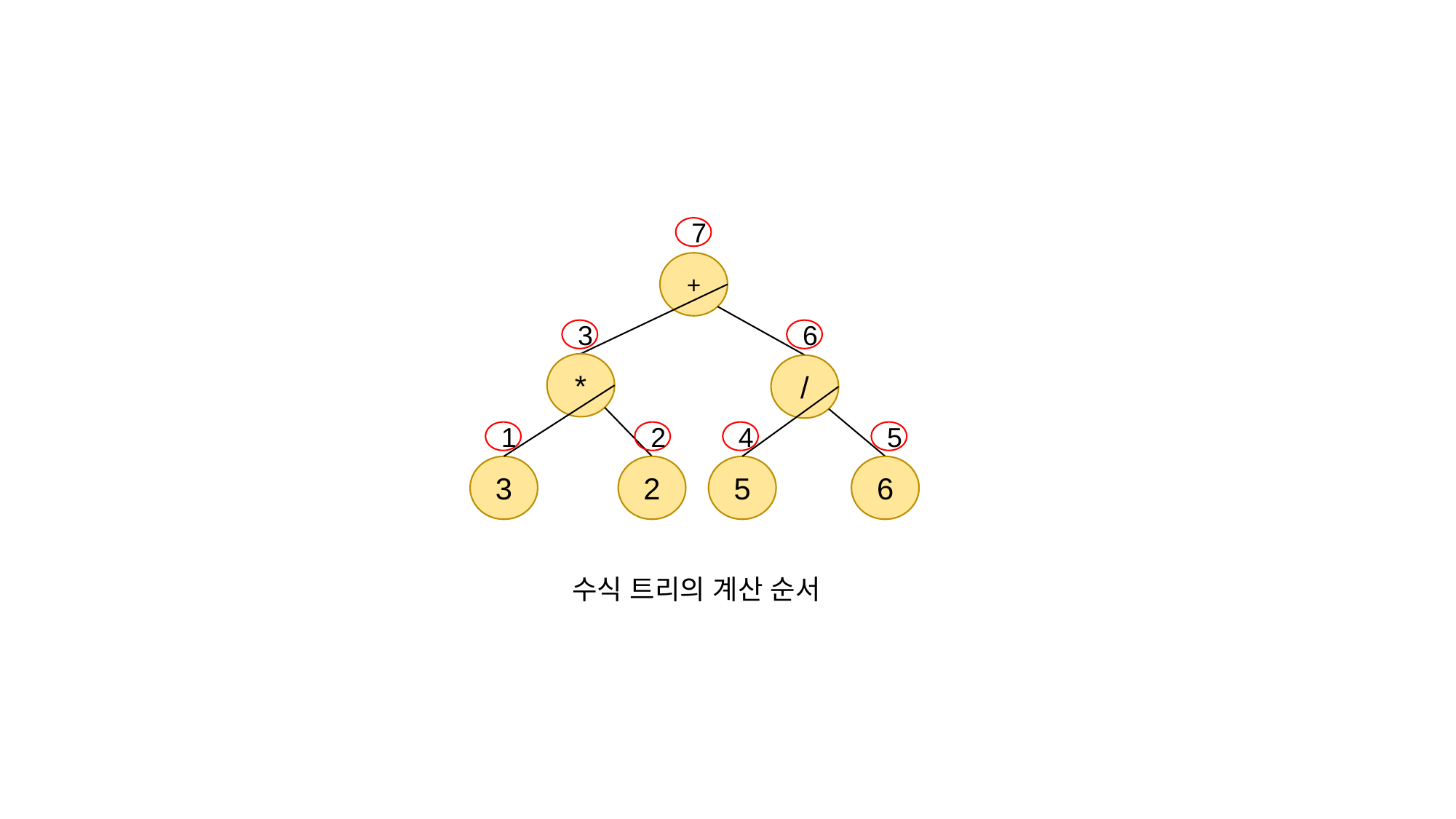

7
+
3
6
*
/
1
2
4
5
3
2
5
6
수식 트리의 계산 순서